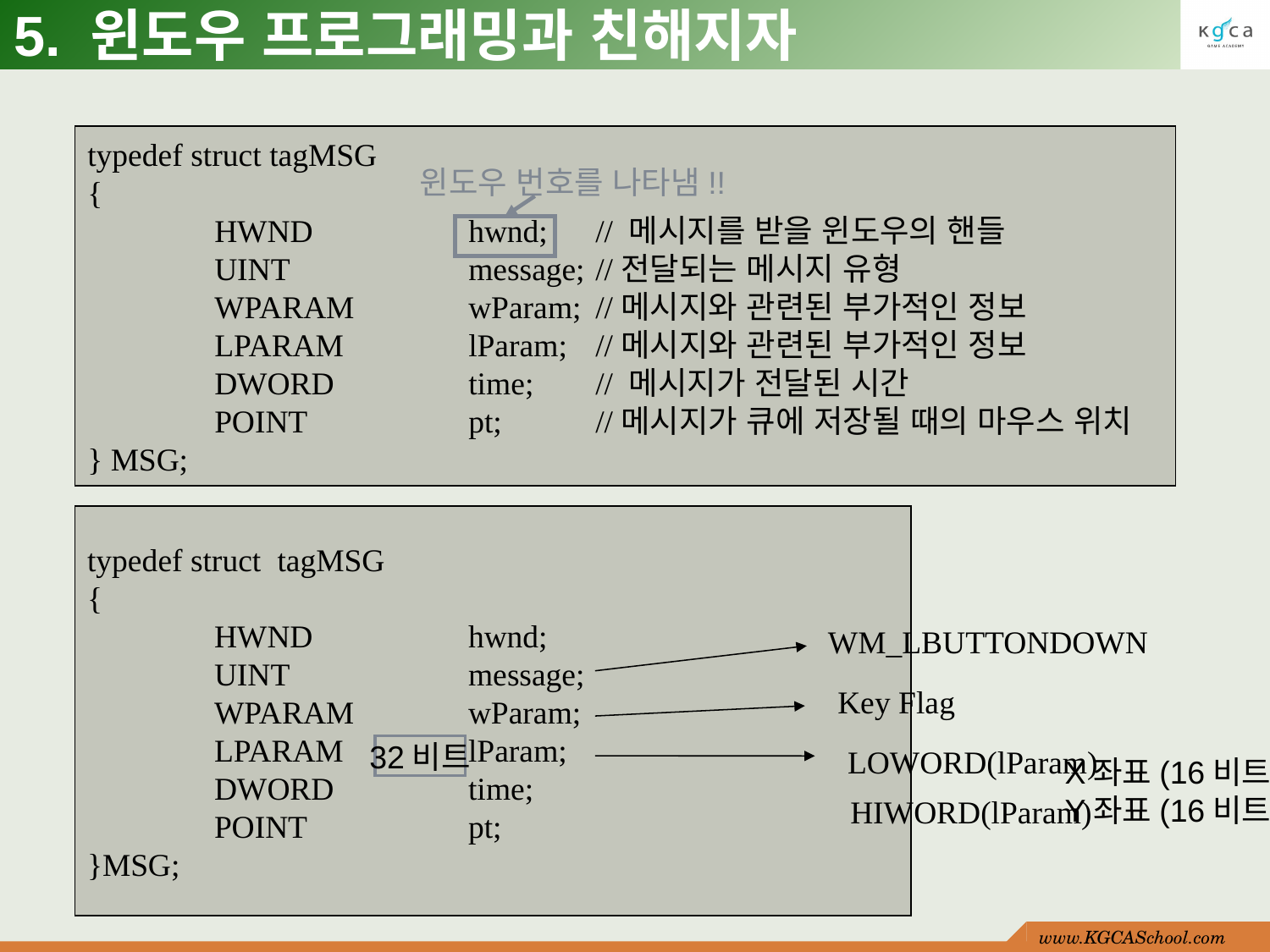

# 5. 윈도우 프로그래밍과 친해지자
typedef struct tagMSG
{
	HWND		hwnd;	// 메시지를 받을 윈도우의 핸들
	UINT		message;	//전달되는 메시지 유형
	WPARAM	wParam;	//메시지와 관련된 부가적인 정보
	LPARAM	lParam;	//메시지와 관련된 부가적인 정보
	DWORD		time;	// 메시지가 전달된 시간
	POINT		pt;	//메시지가 큐에 저장될 때의 마우스 위치
} MSG;
윈도우 번호를 나타냄!!

typedef struct  tagMSG
{
	HWND		hwnd;
	UINT		message;
	WPARAM	wParam;
	LPARAM	lParam;
	DWORD		time;
	POINT		pt;
}MSG;
WM_LBUTTONDOWN

Key Flag

32비트
LOWORD(lParam)
X좌표(16비트)
Y좌표(16비트)

HIWORD(lParam)